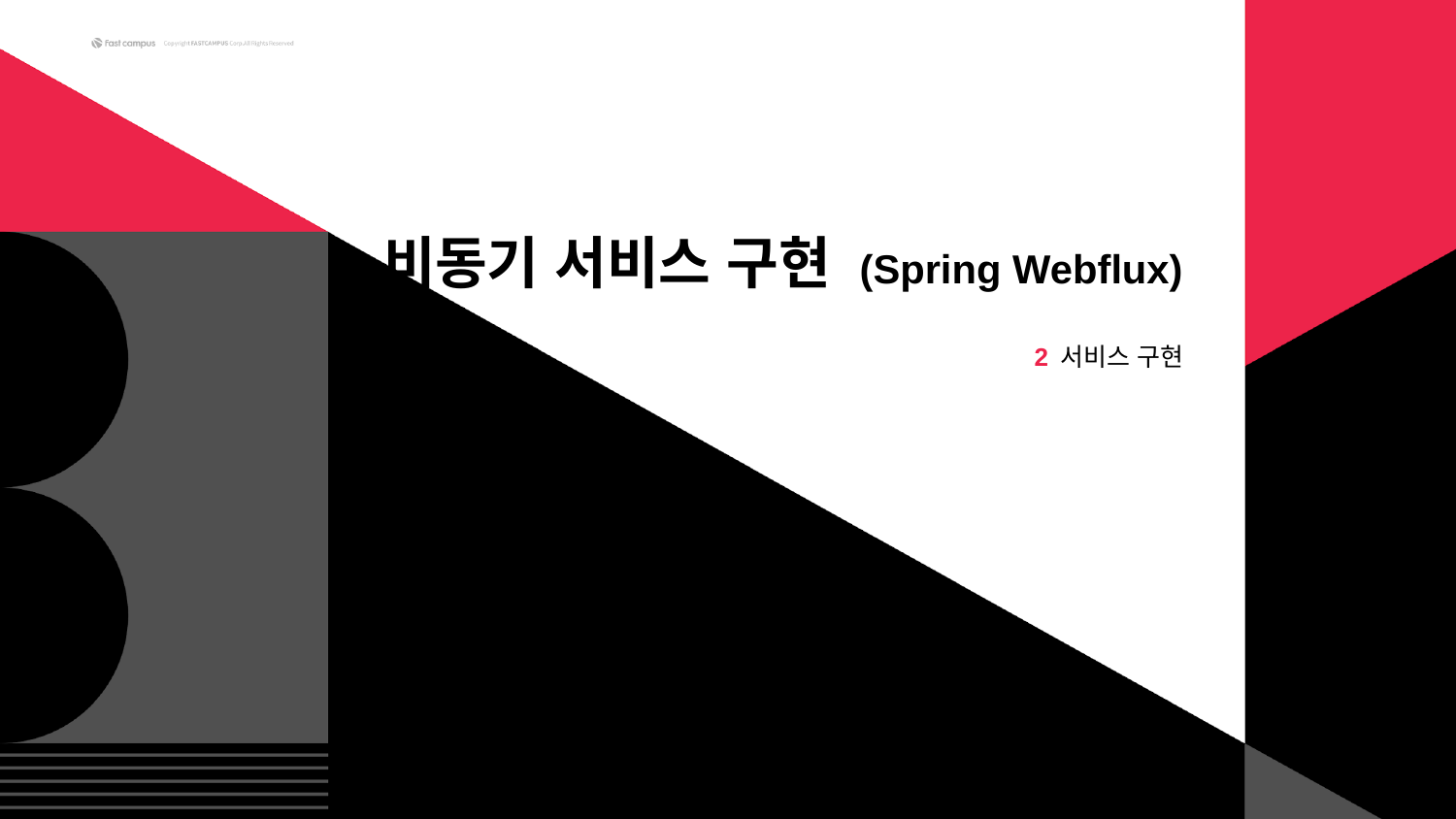

# 비동기 서비스 구현 (Spring Webflux)
2 서비스 구현